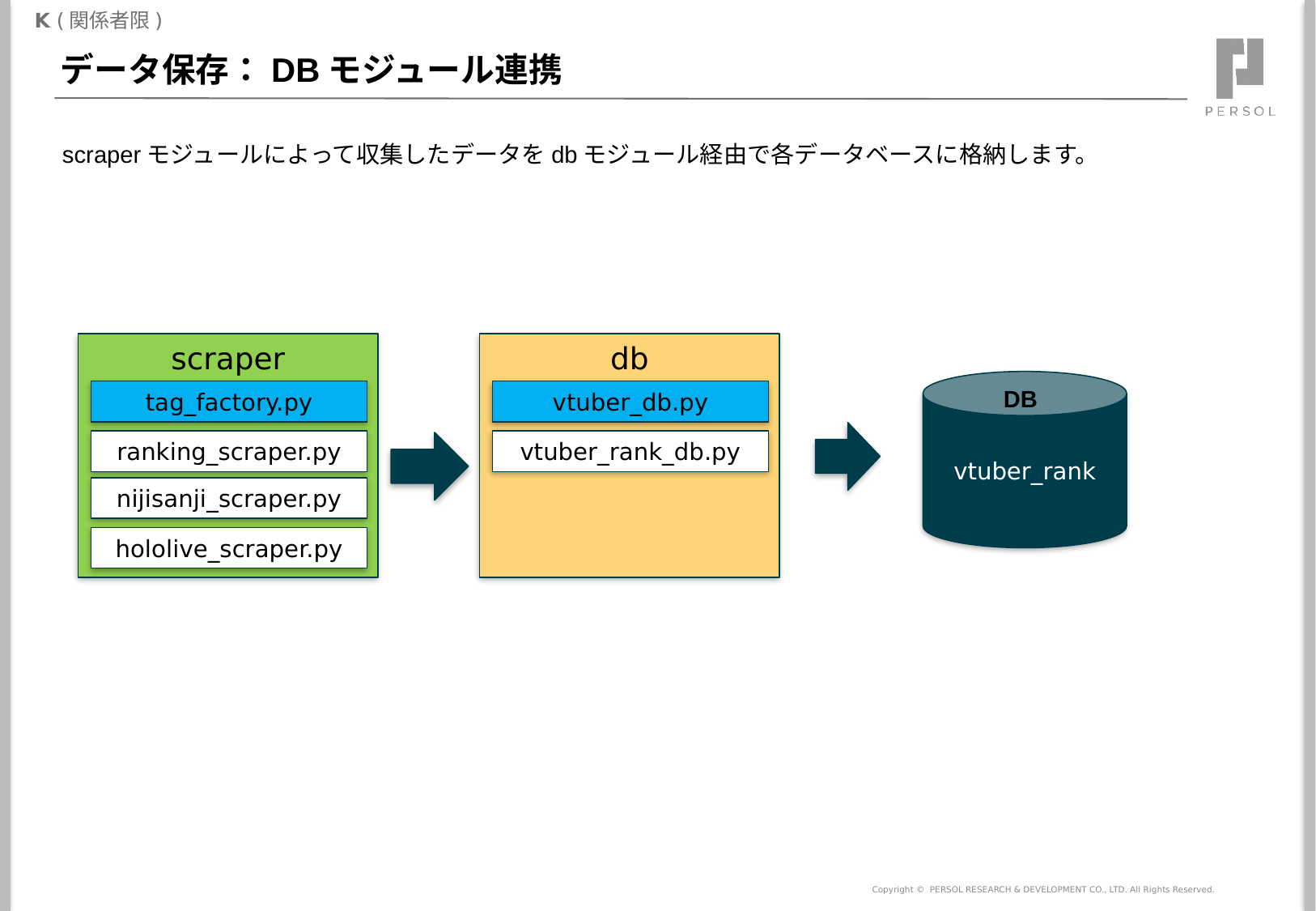

# データ保存：DBモジュール連携
scraperモジュールによって収集したデータをdbモジュール経由で各データベースに格納します。

db
vtuber_db.py
vtuber_rank_db.py
scraper
tag_factory.py
ranking_scraper.py
nijisanji_scraper.py
hololive_scraper.py
vtuber_rank
DB